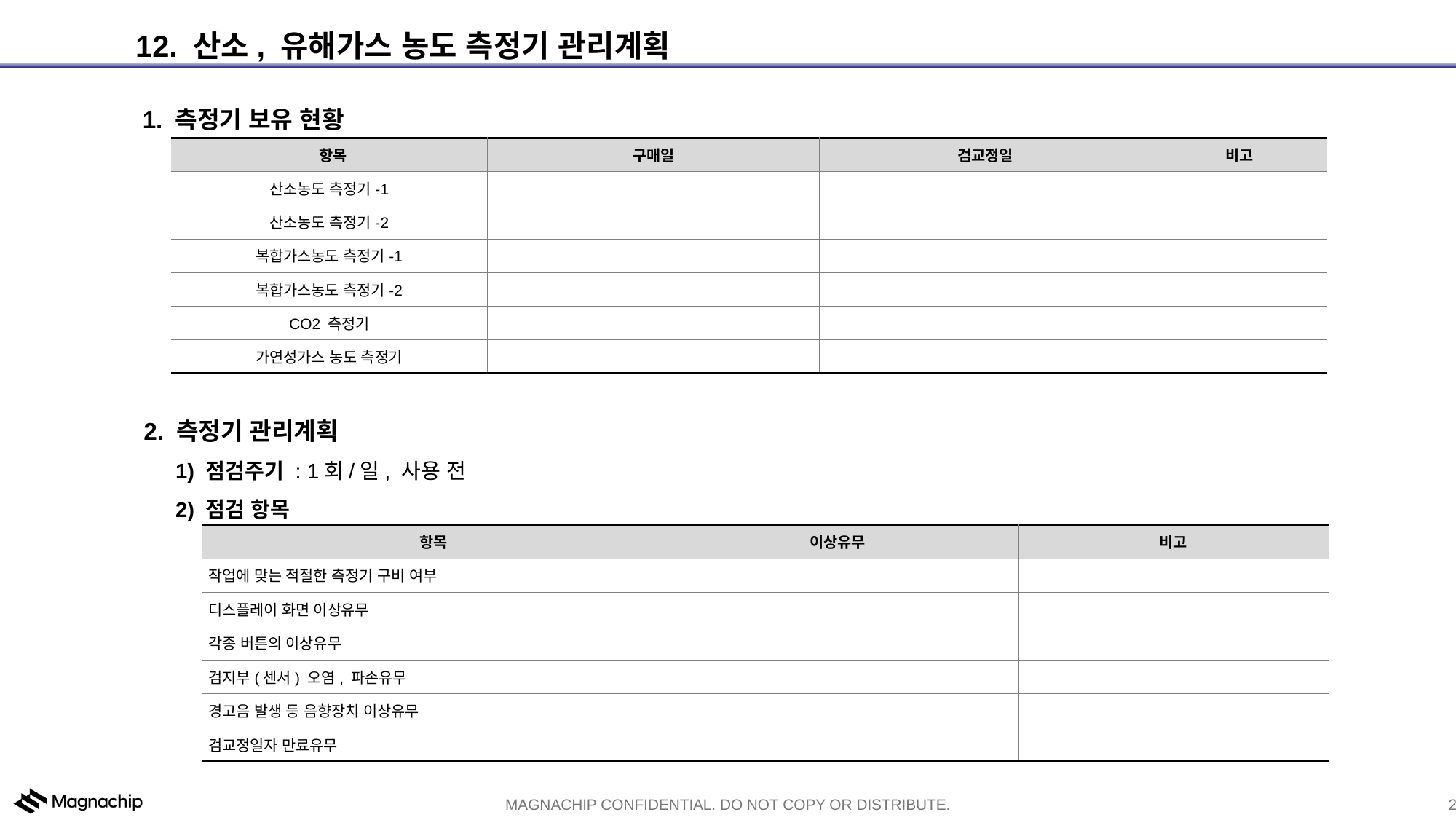

12. 산소, 유해가스 농도 측정기 관리계획
1. 측정기 보유 현황
| 항목 | 구매일 | 검교정일 | 비고 |
| --- | --- | --- | --- |
| 산소농도 측정기-1 |  |  |  |
| 산소농도 측정기-2 |  |  |  |
| 복합가스농도 측정기-1 |  |  |  |
| 복합가스농도 측정기-2 |  |  |  |
| CO2 측정기 |  |  |  |
| 가연성가스 농도 측정기 |  |  |  |
2. 측정기 관리계획
1) 점검주기 : 1회/일, 사용 전
2) 점검 항목
| 항목 | 이상유무 | 비고 |
| --- | --- | --- |
| 작업에 맞는 적절한 측정기 구비 여부 |  |  |
| 디스플레이 화면 이상유무 |  |  |
| 각종 버튼의 이상유무 |  |  |
| 검지부(센서) 오염, 파손유무 |  |  |
| 경고음 발생 등 음향장치 이상유무 |  |  |
| 검교정일자 만료유무 |  |  |